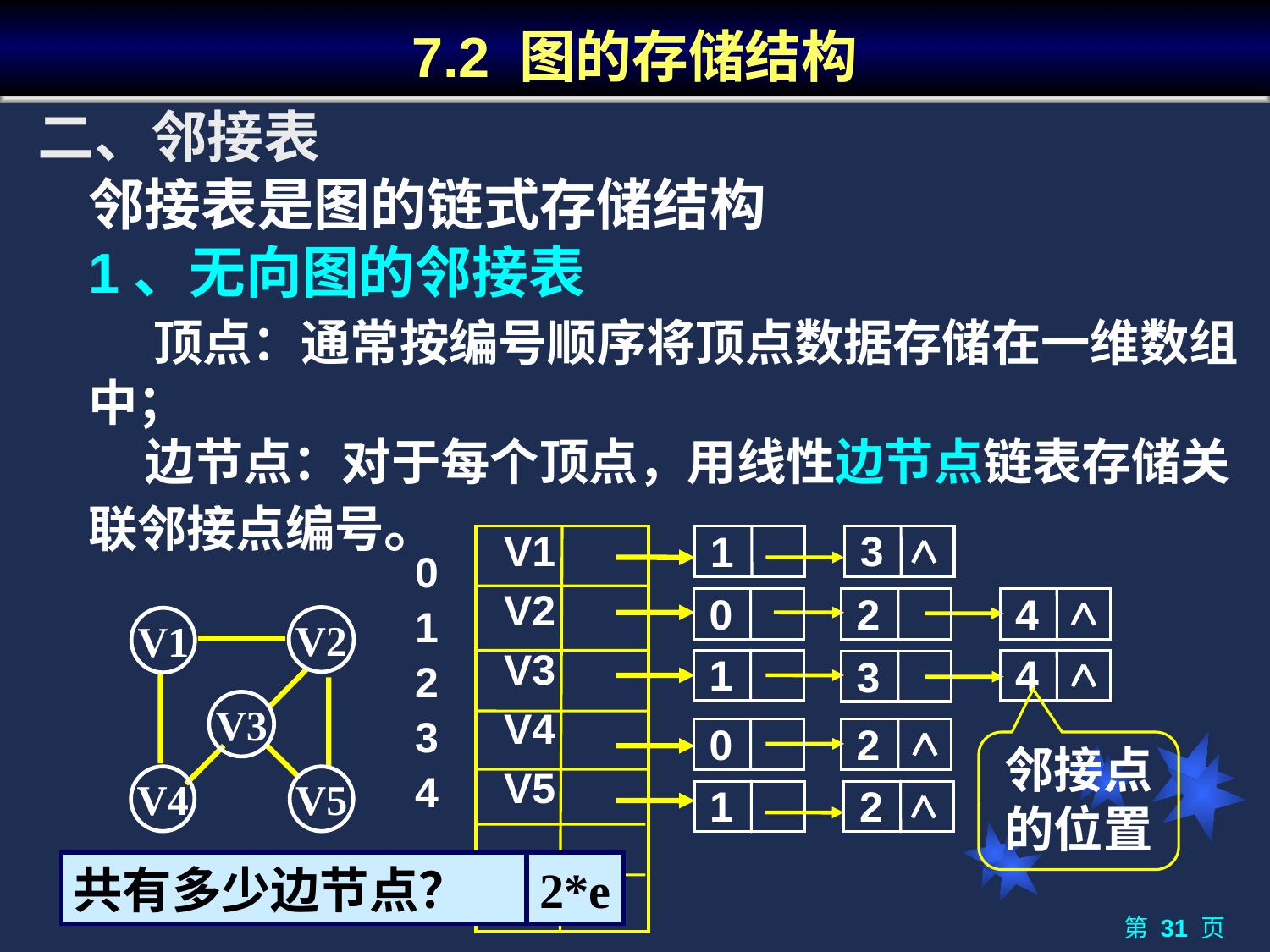

# 7.2 图的存储结构
二、邻接表
	邻接表是图的链式存储结构
	1、无向图的邻接表
	    顶点：通常按编号顺序将顶点数据存储在一维数组中；
	    边节点：对于每个顶点，用线性边节点链表存储关联邻接点编号。
V1
V2
V3
V4
V5

  0
  1
  2
  3
  4

m-1
3

1

0

2

4

V2
V1

V3

V4
V5

1

4

3

0

2

邻接点的位置

2

1

共有多少边节点？
2*e
第 31 页